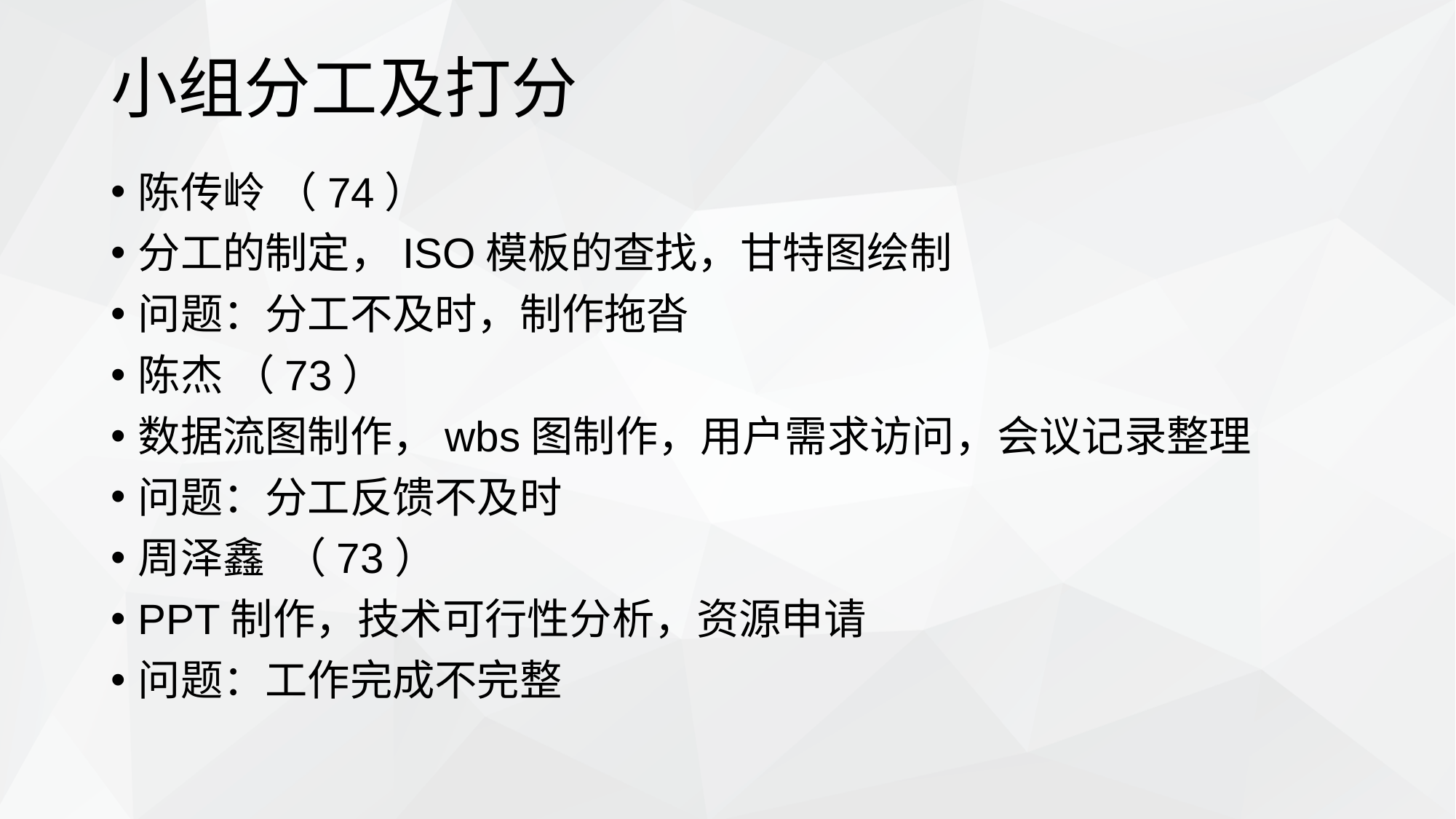

# 小组分工及打分
陈传岭 （74）
分工的制定，ISO模板的查找，甘特图绘制
问题：分工不及时，制作拖沓
陈杰 （73）
数据流图制作，wbs图制作，用户需求访问，会议记录整理
问题：分工反馈不及时
周泽鑫  （73）
PPT制作，技术可行性分析，资源申请
问题：工作完成不完整